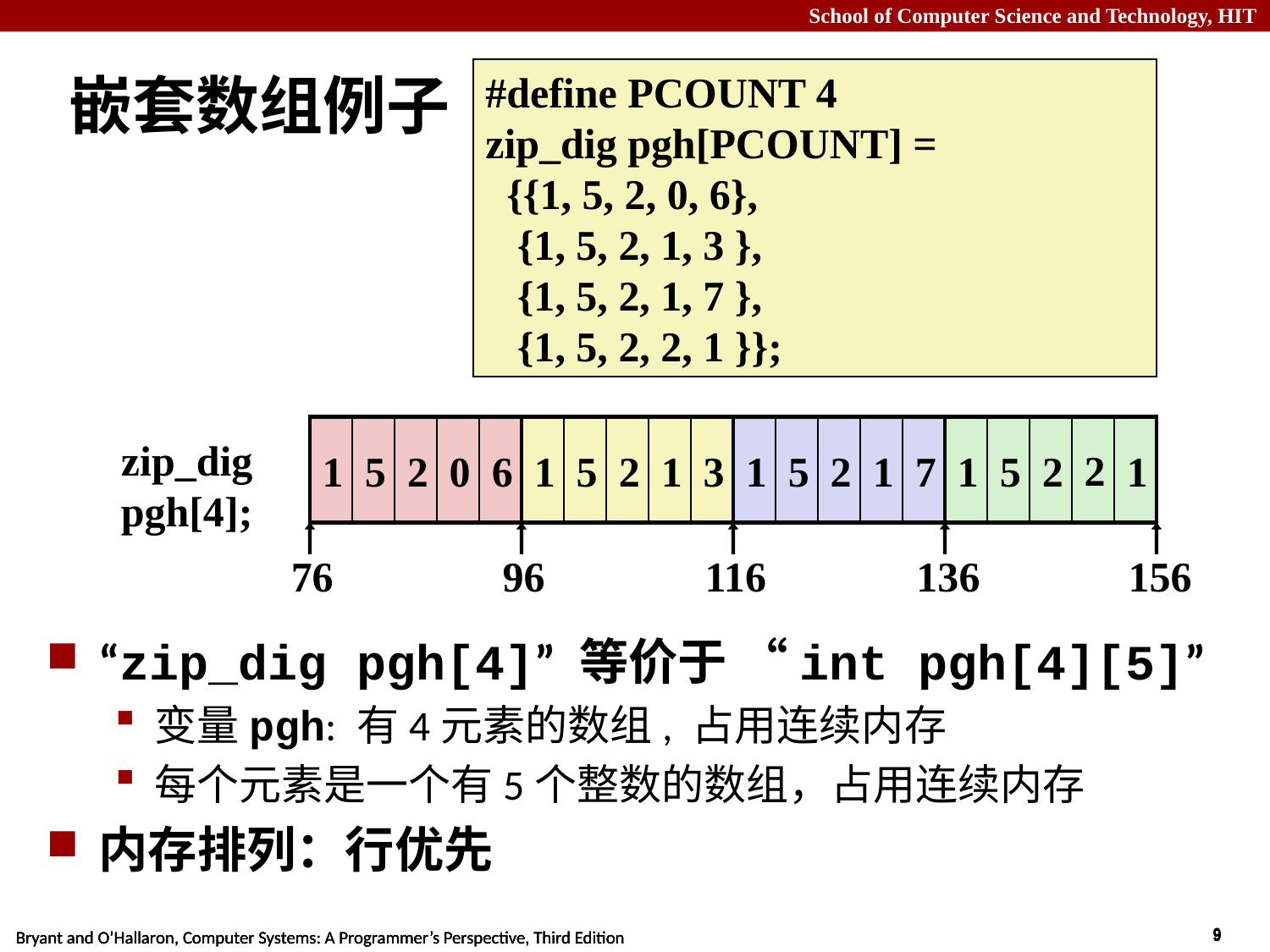

#define PCOUNT 4
zip_dig pgh[PCOUNT] =
  {{1, 5, 2, 0, 6},
   {1, 5, 2, 1, 3 },
   {1, 5, 2, 1, 7 },
   {1, 5, 2, 2, 1 }};
# 嵌套数组例子

2
1
5
2
1
1
5
2
0
6

1
5
2
1
3

1
5
2
1
7

zip_dig pgh[4];

76
96
116
136
156
“zip_dig pgh[4]” 等价于 “int pgh[4][5]”
变量pgh: 有4元素的数组, 占用连续内存
每个元素是一个有5个整数的数组，占用连续内存
内存排列：行优先